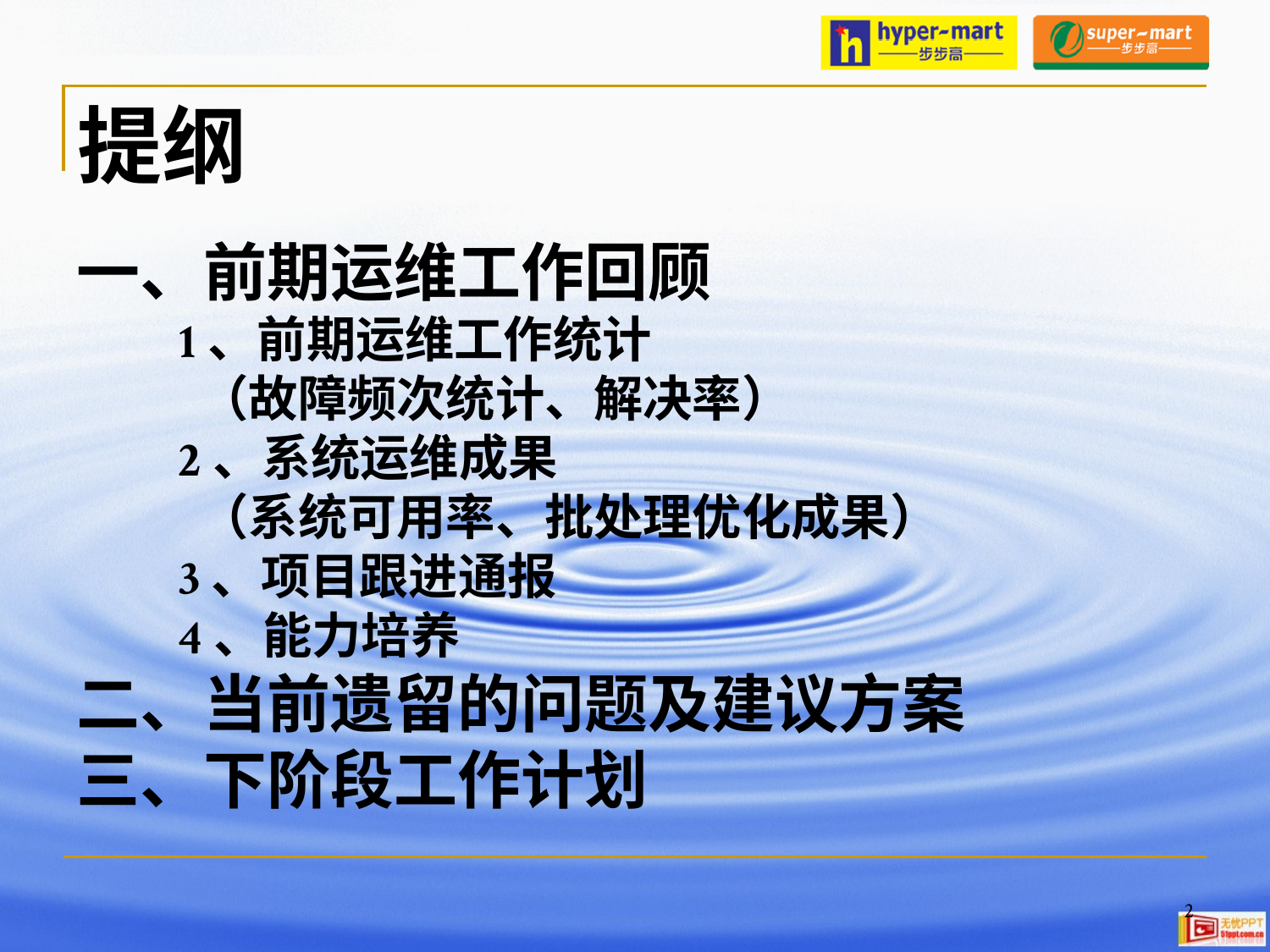

提纲
# 一、前期运维工作回顾 1、前期运维工作统计 （故障频次统计、解决率） 2、系统运维成果 （系统可用率、批处理优化成果） 3、项目跟进通报 4、能力培养 二、当前遗留的问题及建议方案 三、下阶段工作计划

2